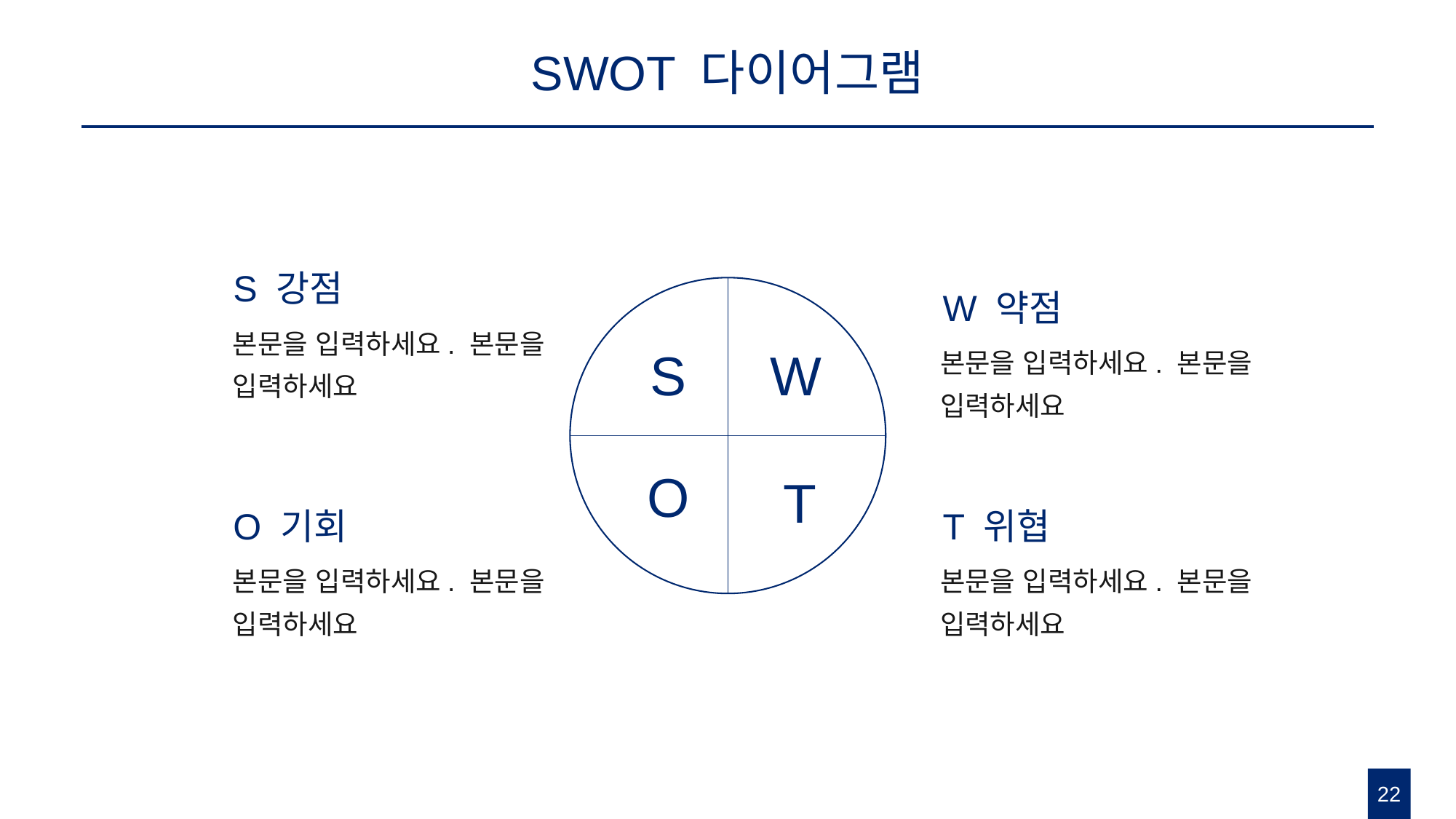

# SWOT 다이어그램
S 강점
본문을 입력하세요. 본문을 입력하세요
W 약점
본문을 입력하세요. 본문을 입력하세요

S
W
O
T
O 기회
본문을 입력하세요. 본문을 입력하세요
T 위협
본문을 입력하세요. 본문을 입력하세요